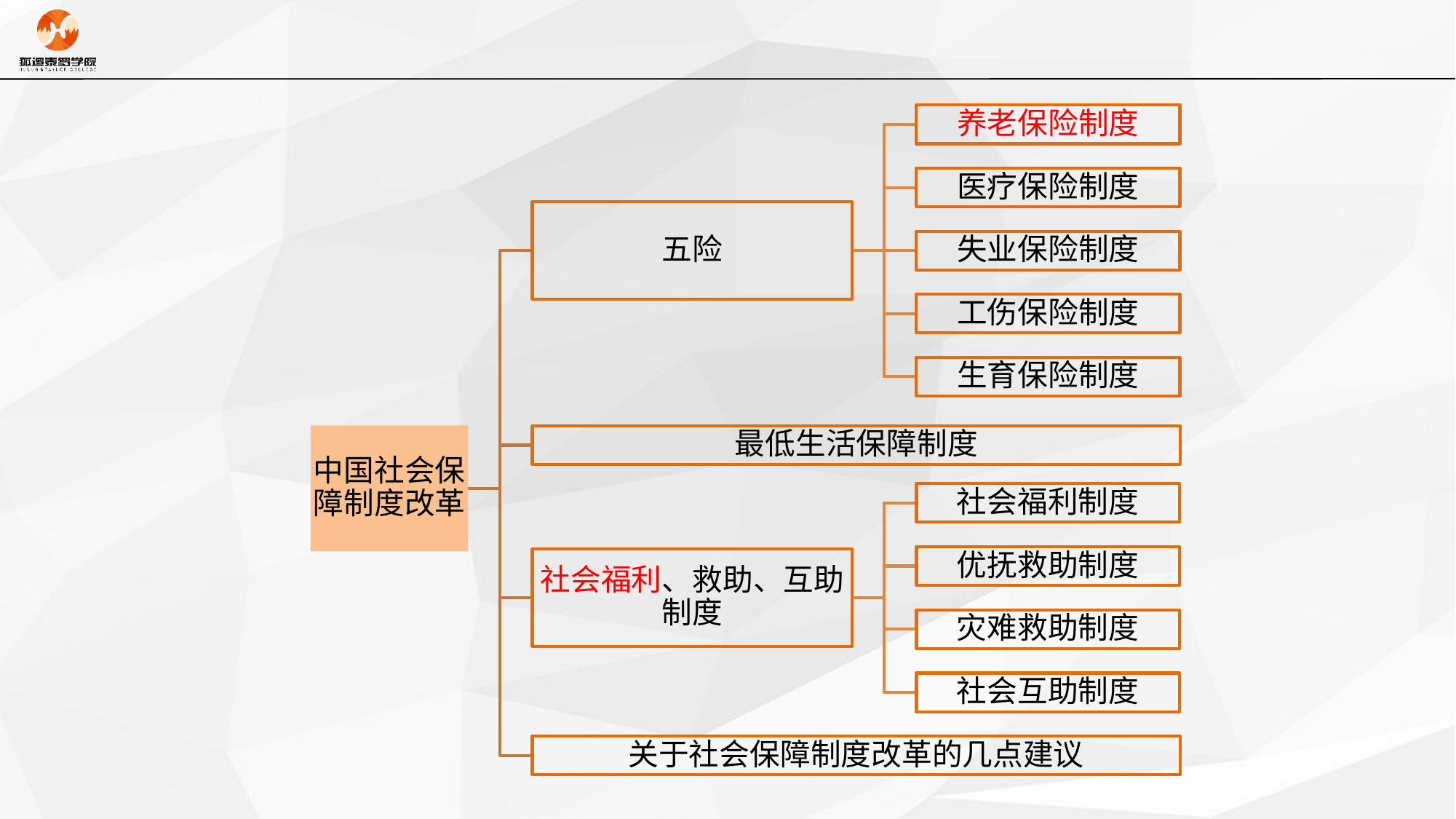

中国社会保障制度改革
五险
养老保险制度
医疗保险制度
失业保险制度
工伤保险制度
生育保险制度
最低生活保障制度
社会福利、救助、互助制度
社会福利制度
优抚救助制度
灾难救助制度
社会互助制度
关于社会保障制度改革的几点建议